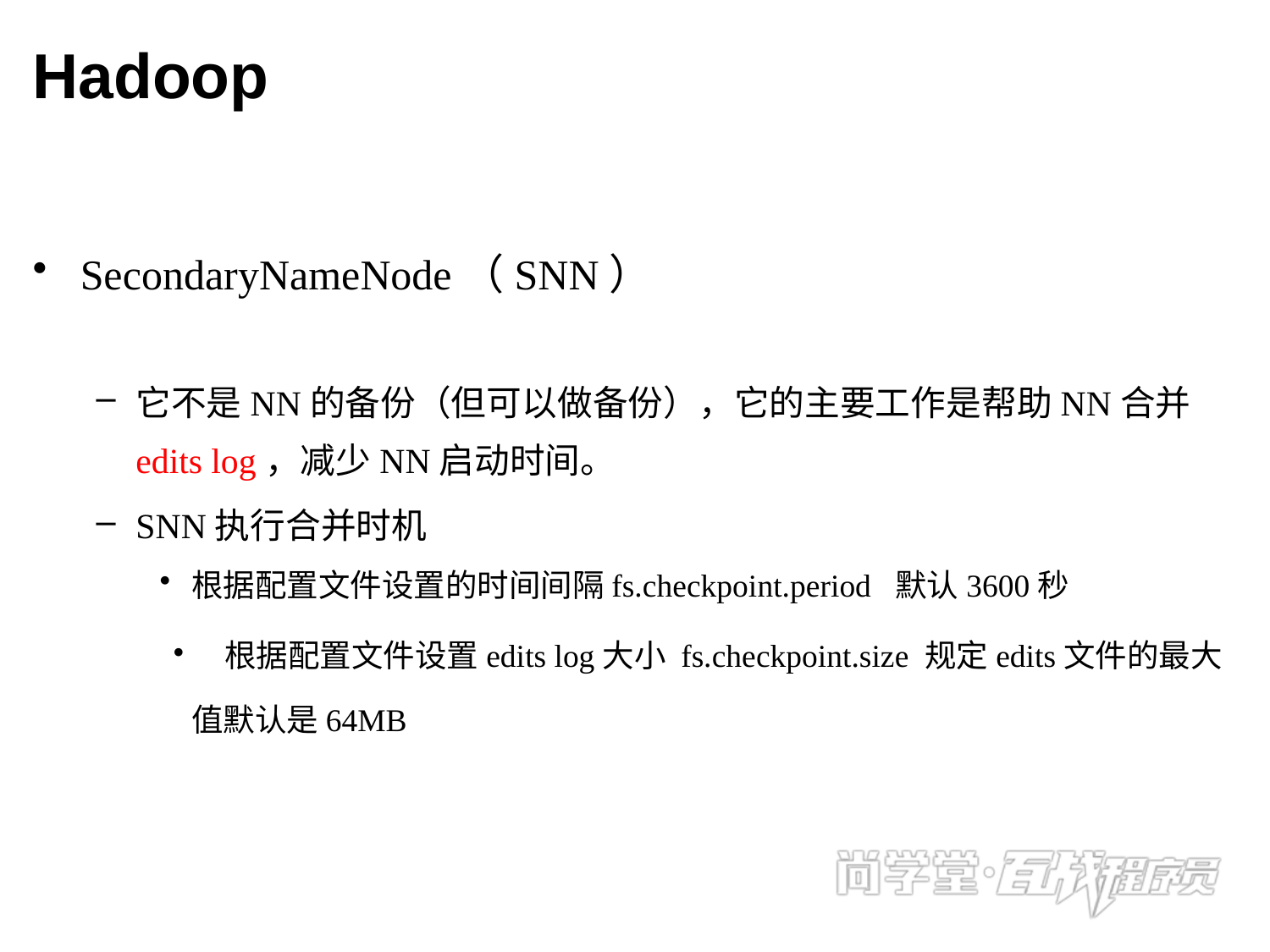

# Hadoop

SecondaryNameNode（SNN）

它不是NN的备份（但可以做备份），它的主要工作是帮助NN合并edits log，减少NN启动时间。
SNN执行合并时机
根据配置文件设置的时间间隔fs.checkpoint.period  默认3600秒
•  根据配置文件设置edits log大小 fs.checkpoint.size 规定edits文件的最大值默认是64MB